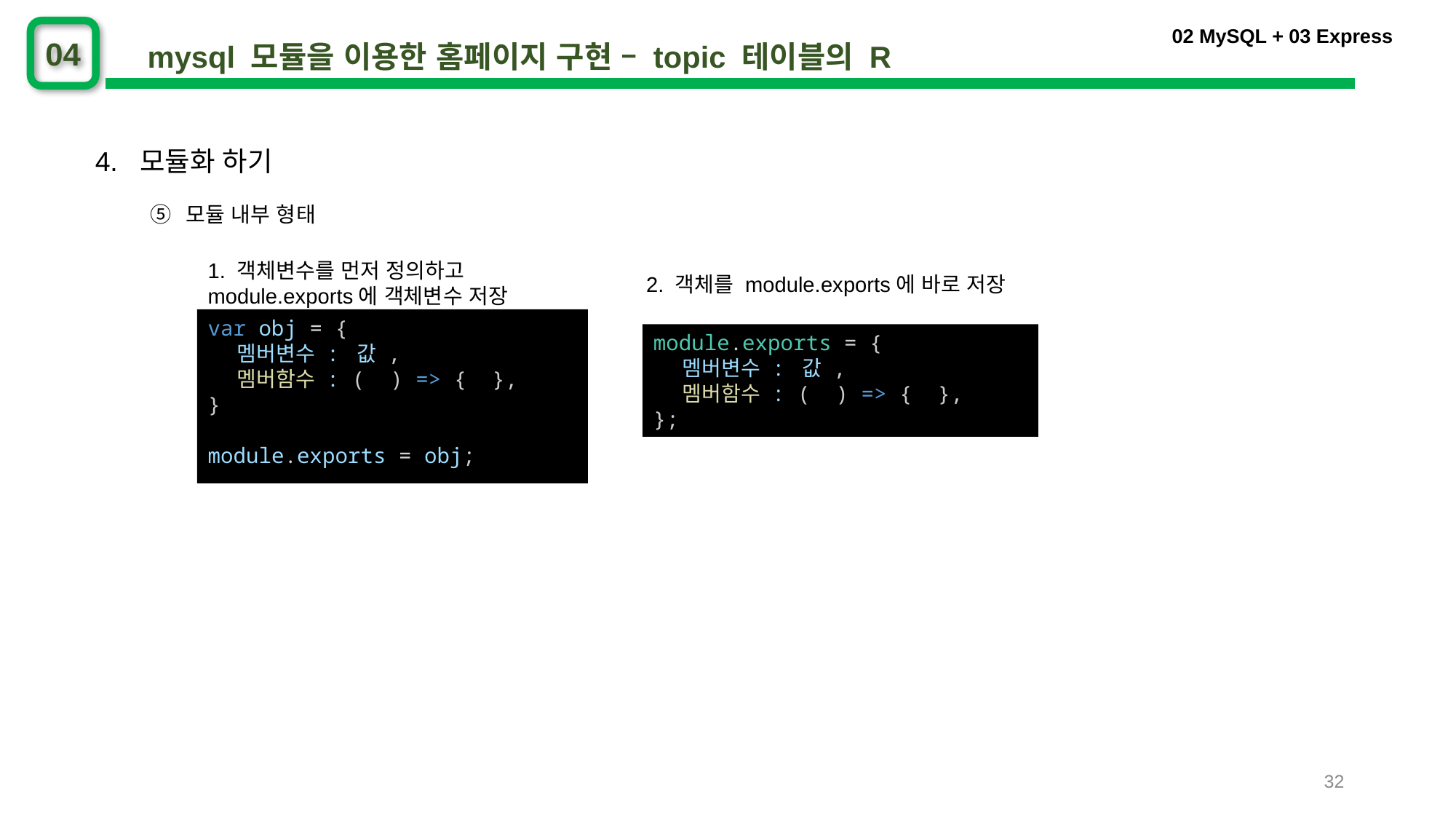

02 MySQL + 03 Express
04
mysql 모듈을 이용한 홈페이지 구현 – topic 테이블의 R

4.  모듈화 하기
⑤  모듈 내부 형태
1. 객체변수를 먼저 정의하고
module.exports에 객체변수 저장
2. 객체를 module.exports에 바로 저장
var obj = {
    멤버변수 : 값 ,
    멤버함수 : (  ) => {  },
}
module.exports = obj;
module.exports = {
    멤버변수 : 값 ,
    멤버함수 : (  ) => {  },
};
③
⑥
32